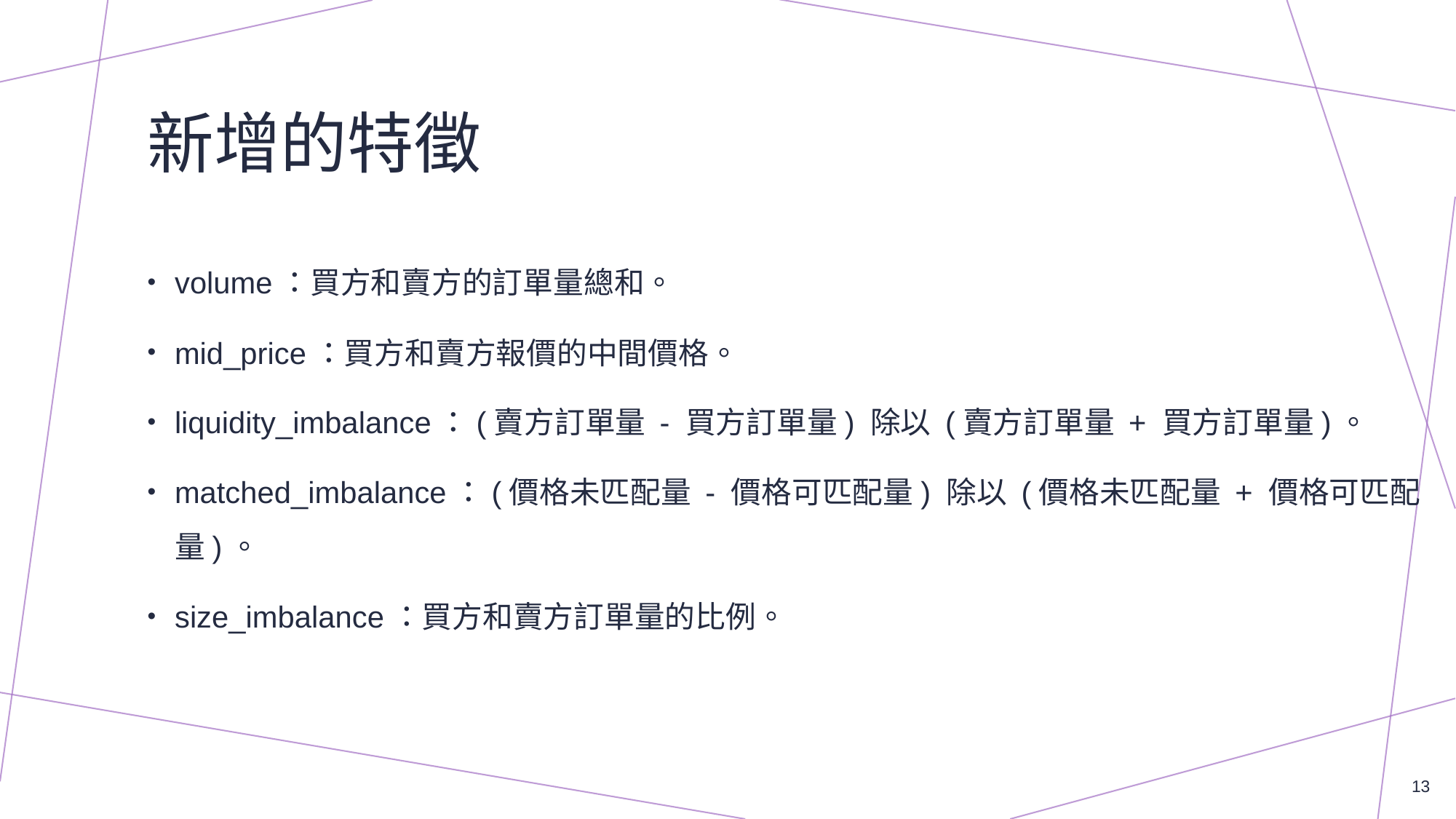

# 新增的特徵
volume：買方和賣方的訂單量總和。
mid_price：買方和賣方報價的中間價格。
liquidity_imbalance：(賣方訂單量 - 買方訂單量) 除以 (賣方訂單量 + 買方訂單量)。
matched_imbalance：(價格未匹配量 - 價格可匹配量) 除以 (價格未匹配量 + 價格可匹配量)。
size_imbalance：買方和賣方訂單量的比例。
13